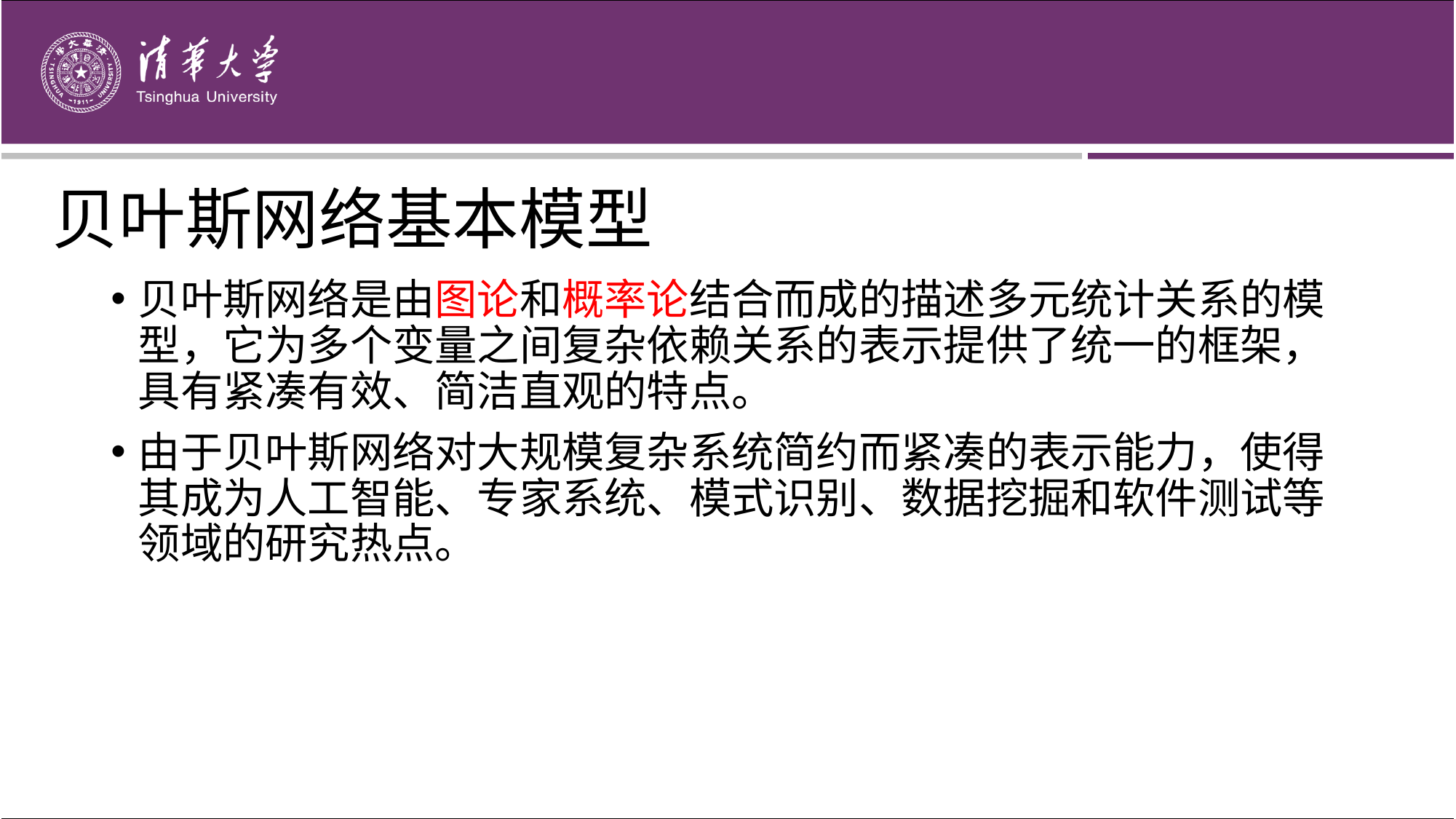

贝叶斯网络基本模型
贝叶斯网络是由图论和概率论结合而成的描述多元统计关系的模型，它为多个变量之间复杂依赖关系的表示提供了统一的框架，具有紧凑有效、简洁直观的特点。
由于贝叶斯网络对大规模复杂系统简约而紧凑的表示能力，使得其成为人工智能、专家系统、模式识别、数据挖掘和软件测试等领域的研究热点。